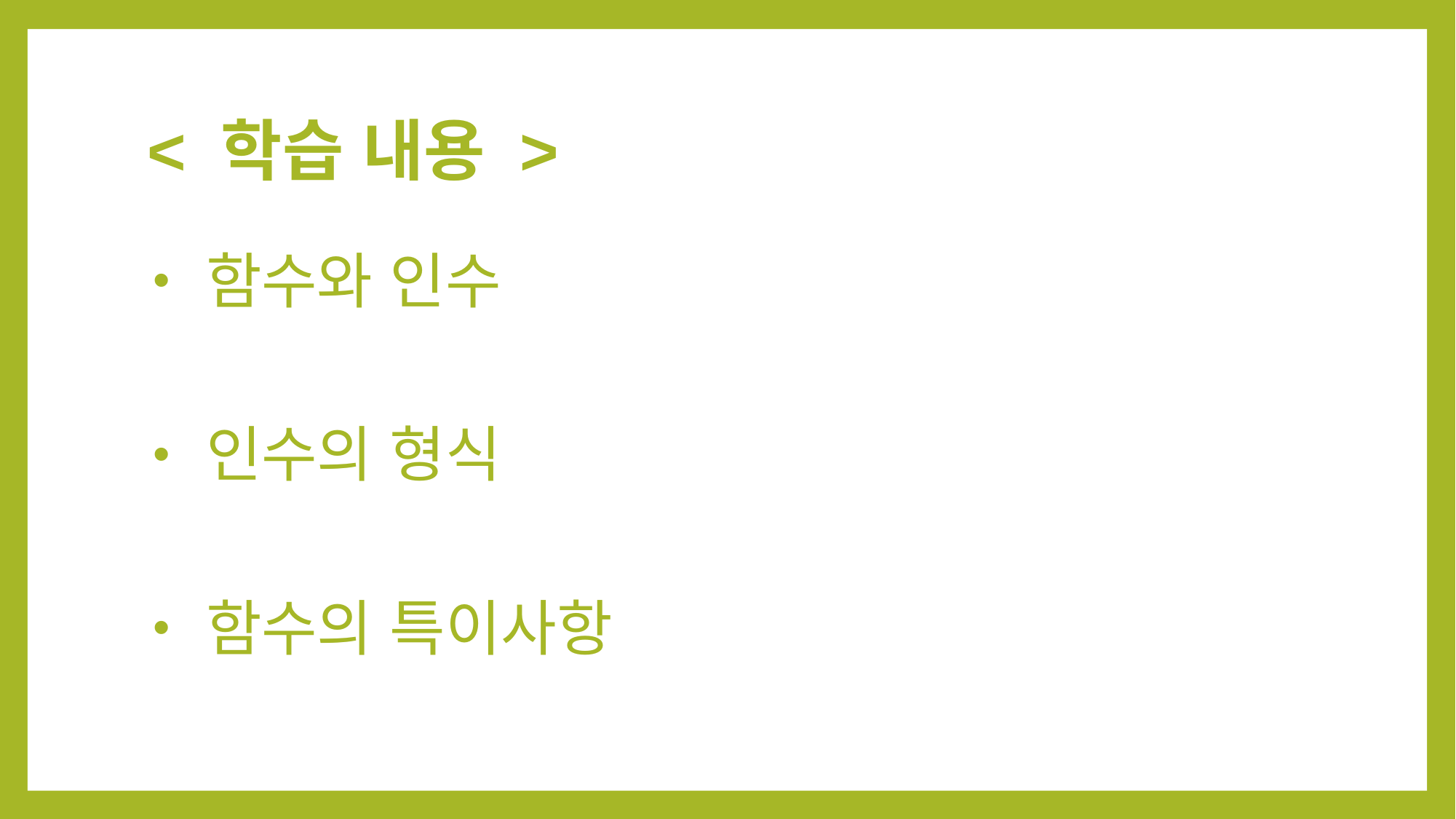

# < 학습 내용 >
 함수와 인수

 인수의 형식

 함수의 특이사항